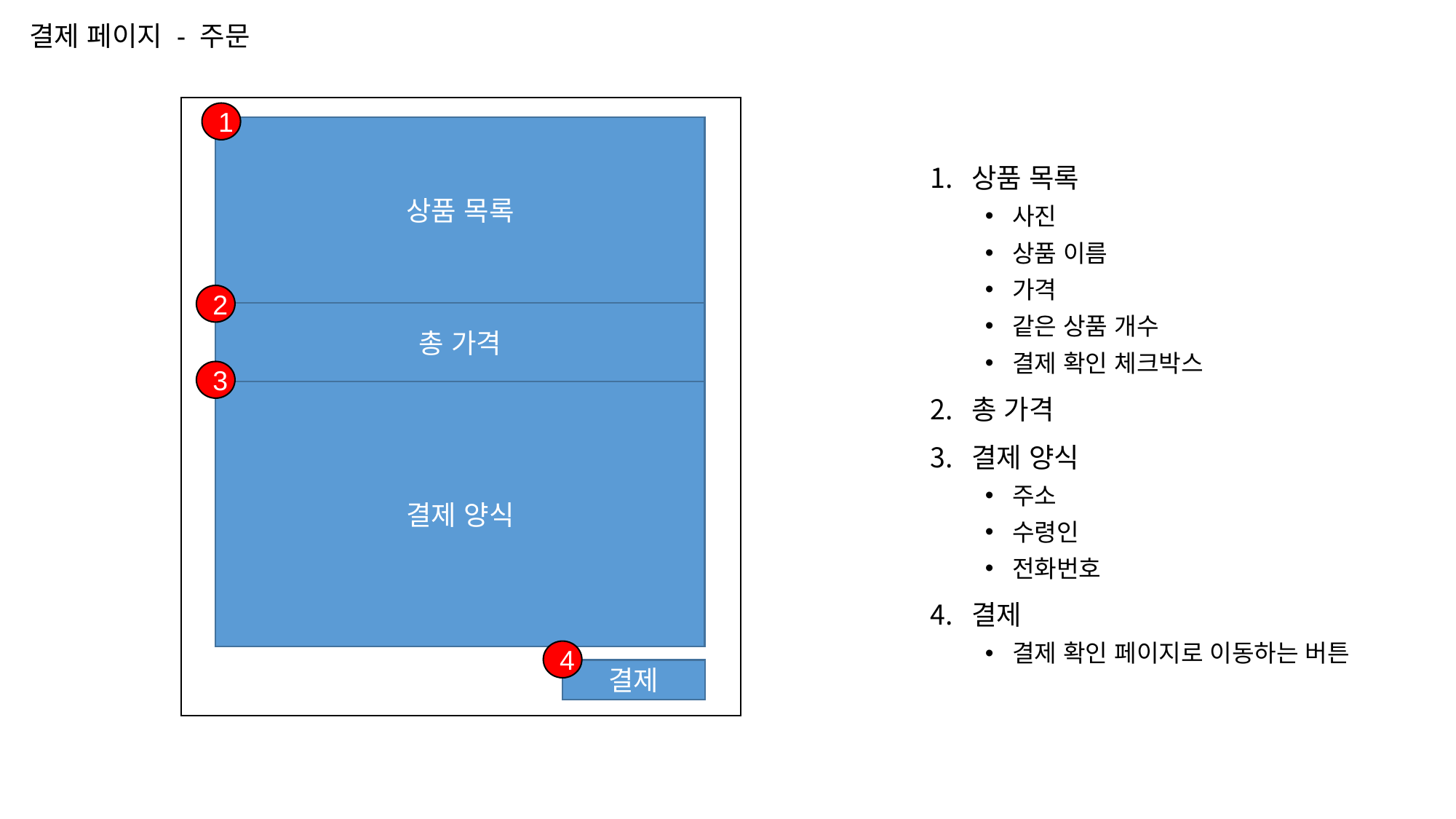

# 결제 페이지 - 주문
상품 목록
사진
상품 이름
가격
같은 상품 개수
결제 확인 체크박스
총 가격
결제 양식
주소
수령인
전화번호
결제
결제 확인 페이지로 이동하는 버튼

1
상품 목록
2
총 가격
3
결제 양식
4
결제